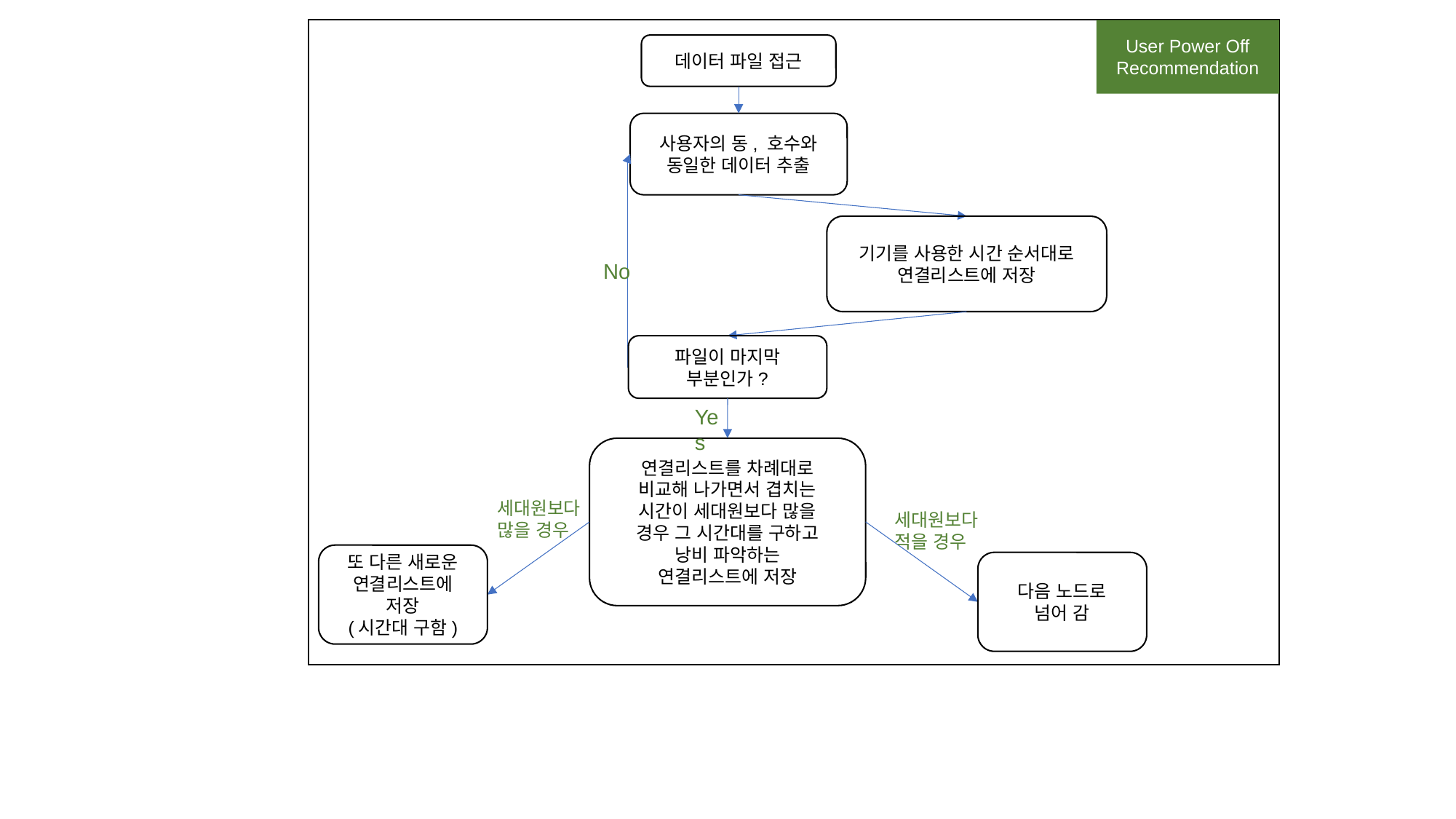

User Power Off
Recommendation
데이터 파일 접근
사용자의 동, 호수와
동일한 데이터 추출
기기를 사용한 시간 순서대로
연결리스트에 저장
No
파일이 마지막
부분인가?
Yes
연결리스트를 차례대로
비교해 나가면서 겹치는
시간이 세대원보다 많을
경우 그 시간대를 구하고
낭비 파악하는
연결리스트에 저장
세대원보다
많을 경우
세대원보다
적을 경우
또 다른 새로운 연결리스트에
저장
(시간대 구함)
다음 노드로
넘어 감